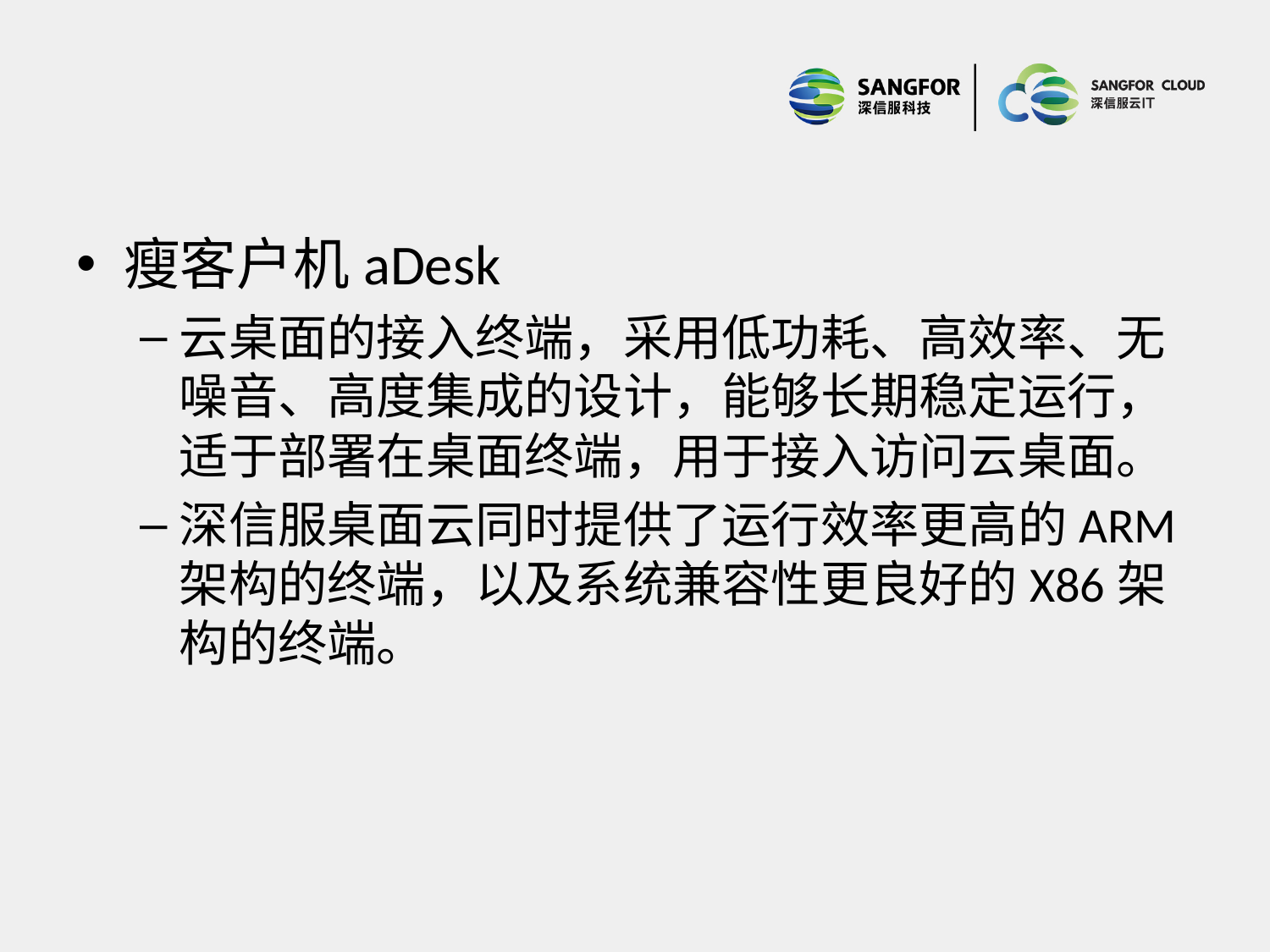

#
瘦客户机aDesk
云桌面的接入终端，采用低功耗、高效率、无噪音、高度集成的设计，能够长期稳定运行，适于部署在桌面终端，用于接入访问云桌面。
深信服桌面云同时提供了运行效率更高的ARM架构的终端，以及系统兼容性更良好的X86架构的终端。